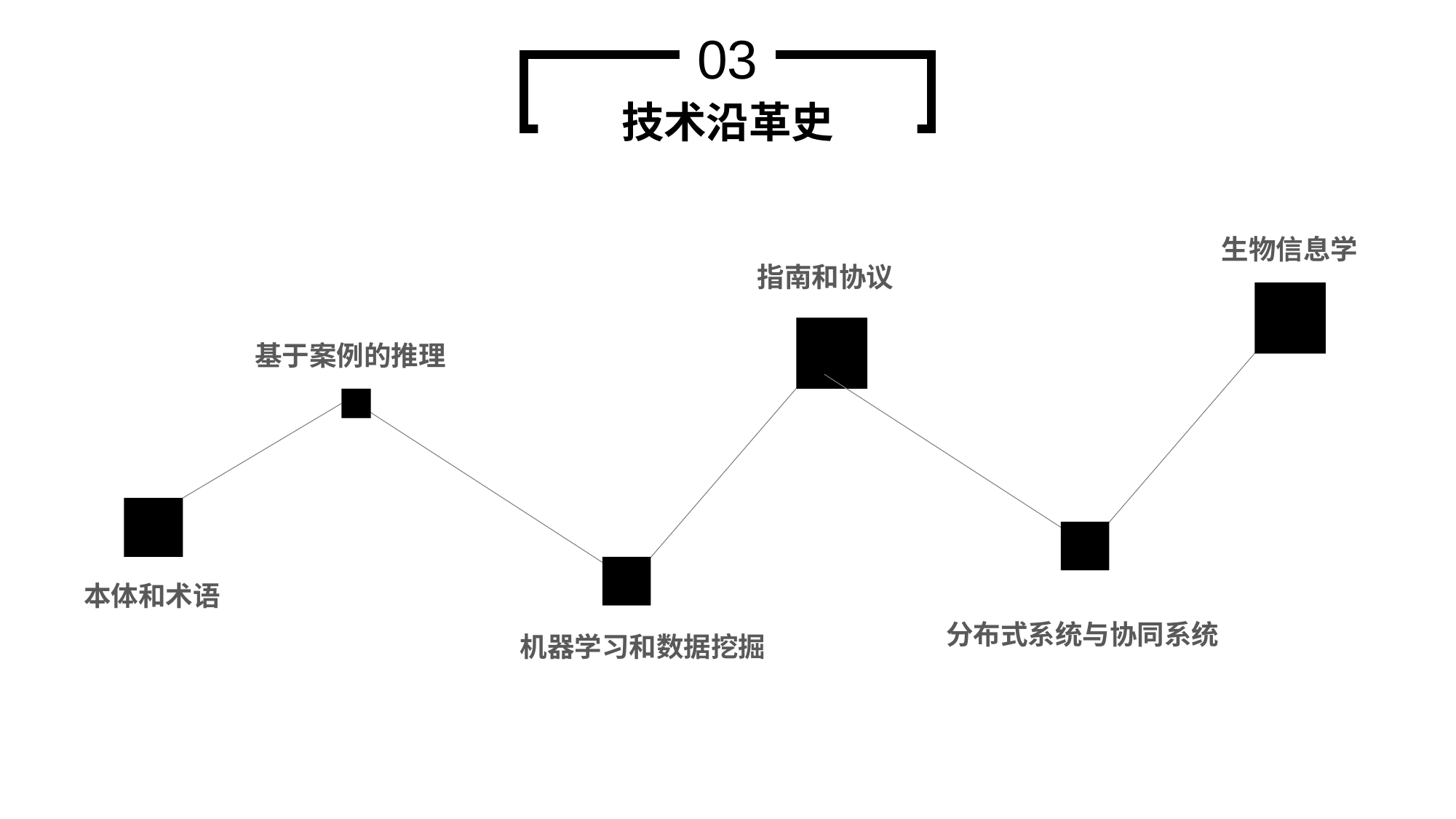

03

技术沿革史
生物信息学
指南和协议

基于案例的推理
本体和术语
分布式系统与协同系统
机器学习和数据挖掘